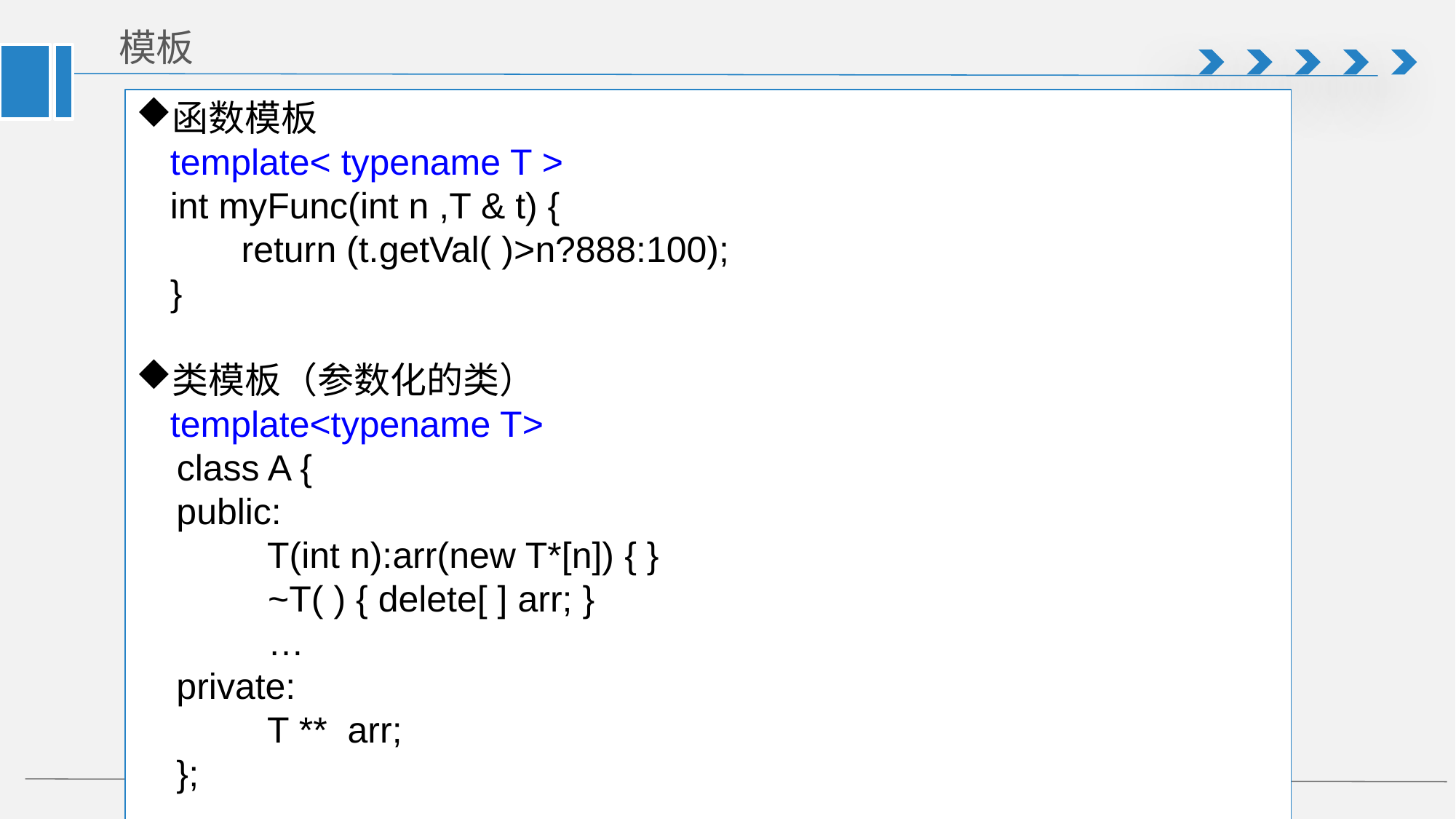

# 模板
函数模板
template< typename T >
int myFunc(int n ,T & t) {
       return (t.getVal( )>n?888:100);
}
类模板（参数化的类）
template<typename T>
    class A {
    public:
             T(int n):arr(new T*[n]) { }
             ~T( ) { delete[ ] arr; }
             …
    private:
             T **  arr;
    };